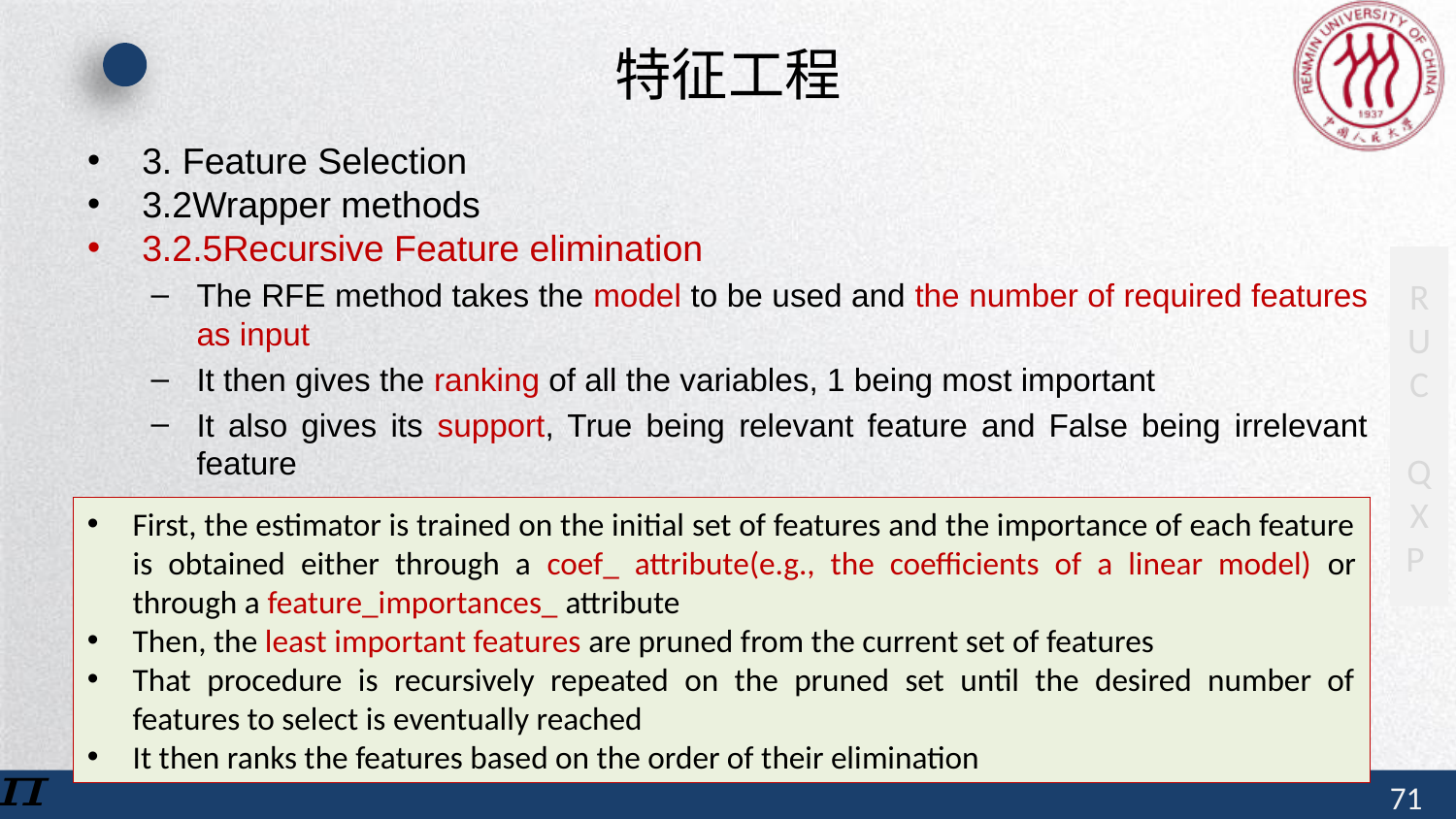

# 特征工程
3. Feature Selection
3.2Wrapper methods
3.2.5Recursive Feature elimination
The RFE method takes the model to be used and the number of required features as input
It then gives the ranking of all the variables, 1 being most important
It also gives its support, True being relevant feature and False being irrelevant feature
First, the estimator is trained on the initial set of features and the importance of each feature is obtained either through a coef_ attribute(e.g., the coefficients of a linear model) or through a feature_importances_ attribute
Then, the least important features are pruned from the current set of features
That procedure is recursively repeated on the pruned set until the desired number of features to select is eventually reached
It then ranks the features based on the order of their elimination